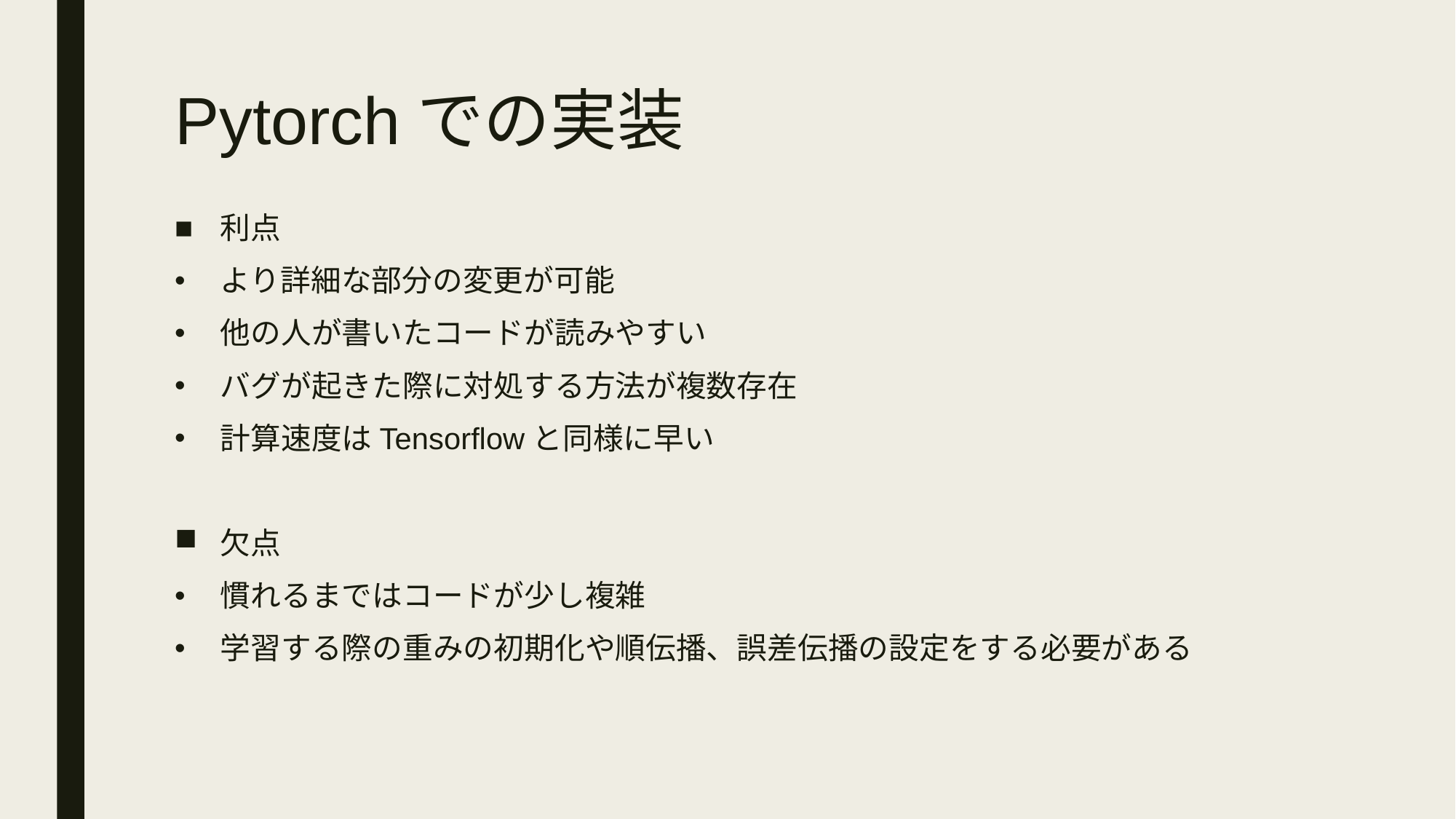

# Pytorchでの実装
利点
より詳細な部分の変更が可能
他の人が書いたコードが読みやすい
バグが起きた際に対処する方法が複数存在
計算速度はTensorflowと同様に早い

欠点
慣れるまではコードが少し複雑
学習する際の重みの初期化や順伝播、誤差伝播の設定をする必要がある